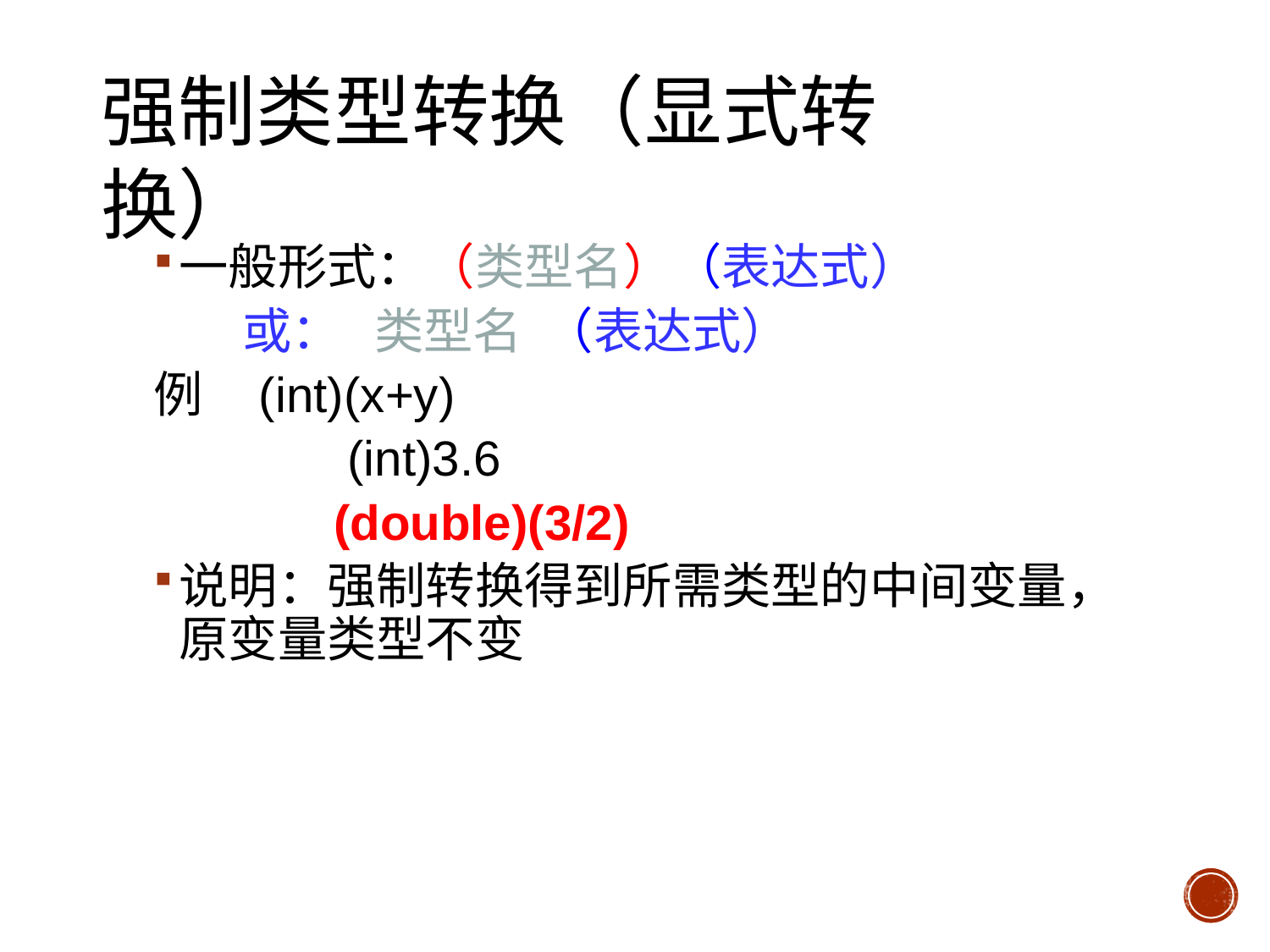

强制类型转换（显式转换）
一般形式：（类型名）（表达式）
       或：   类型名  （表达式）
例    (int)(x+y)
 		   (int)3.6
		  (double)(3/2)
说明：强制转换得到所需类型的中间变量，原变量类型不变

53